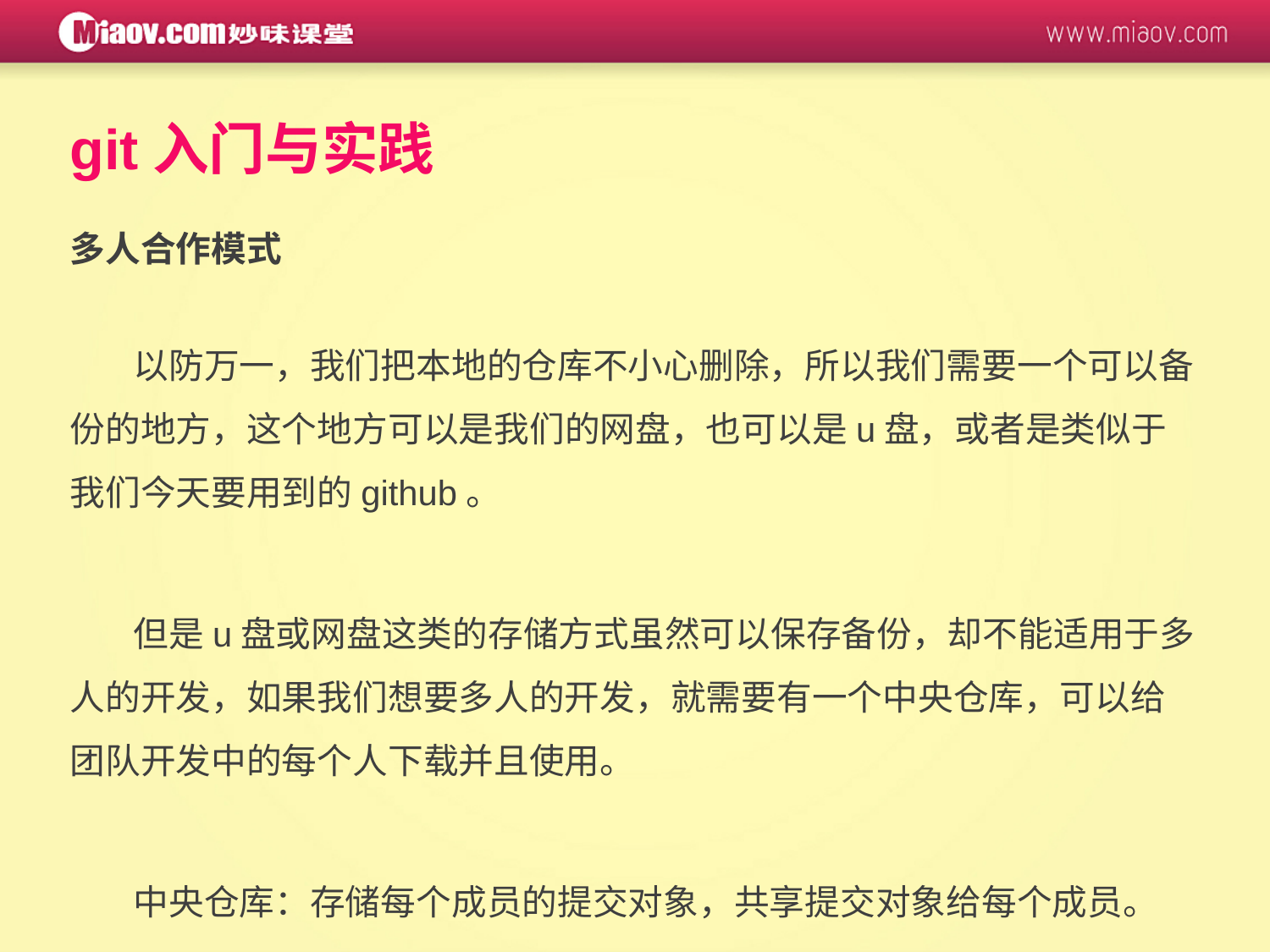

git入门与实践

多人合作模式

以防万一，我们把本地的仓库不小心删除，所以我们需要一个可以备份的地方，这个地方可以是我们的网盘，也可以是u盘，或者是类似于我们今天要用到的github。

但是u盘或网盘这类的存储方式虽然可以保存备份，却不能适用于多人的开发，如果我们想要多人的开发，就需要有一个中央仓库，可以给团队开发中的每个人下载并且使用。

中央仓库：存储每个成员的提交对象，共享提交对象给每个成员。